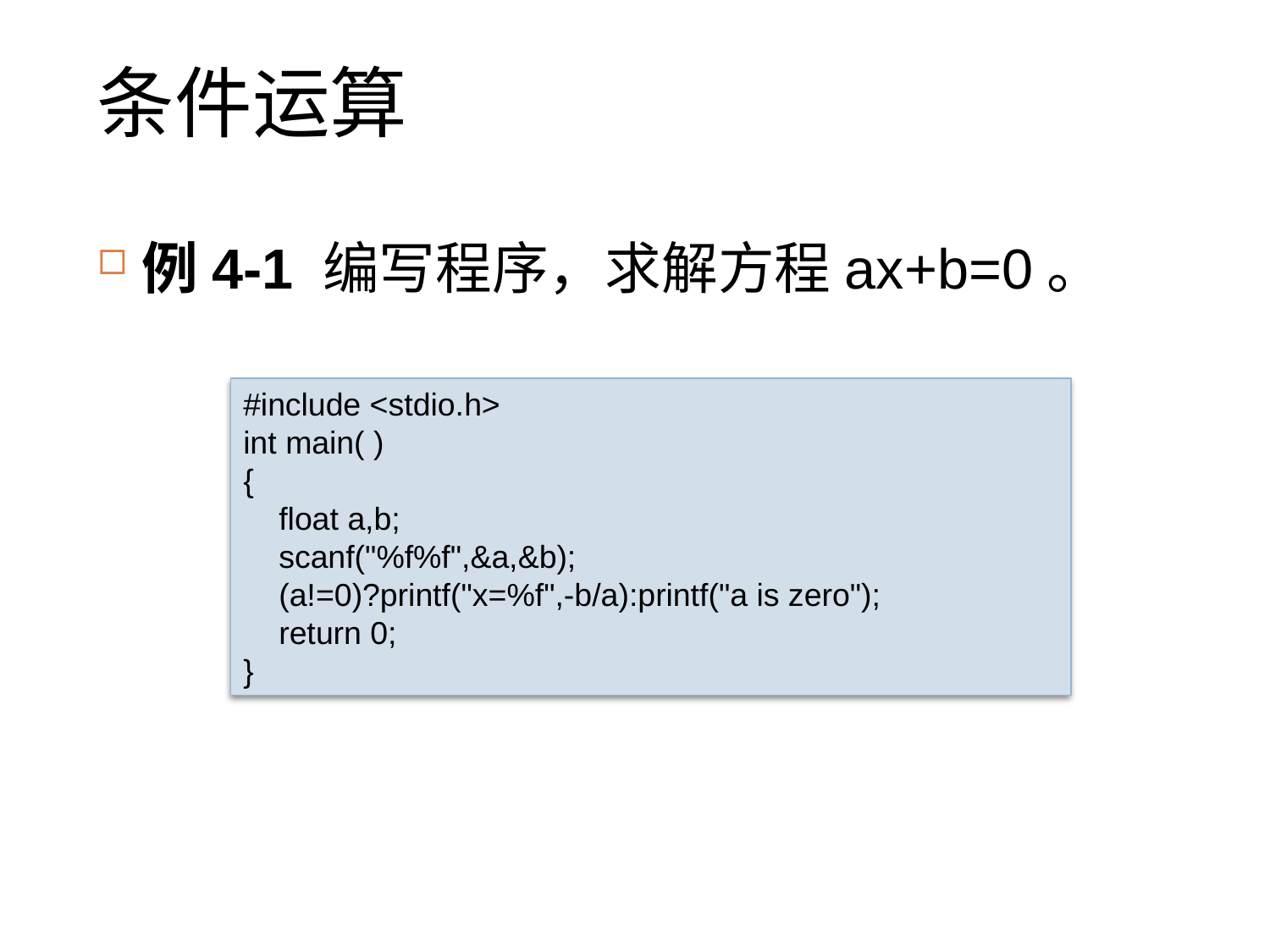

# 条件运算
例4-1 编写程序，求解方程ax+b=0。
#include <stdio.h>
int main( )
{
    float a,b;
    scanf("%f%f",&a,&b);
    (a!=0)?printf("x=%f",-b/a):printf("a is zero");
    return 0;
}